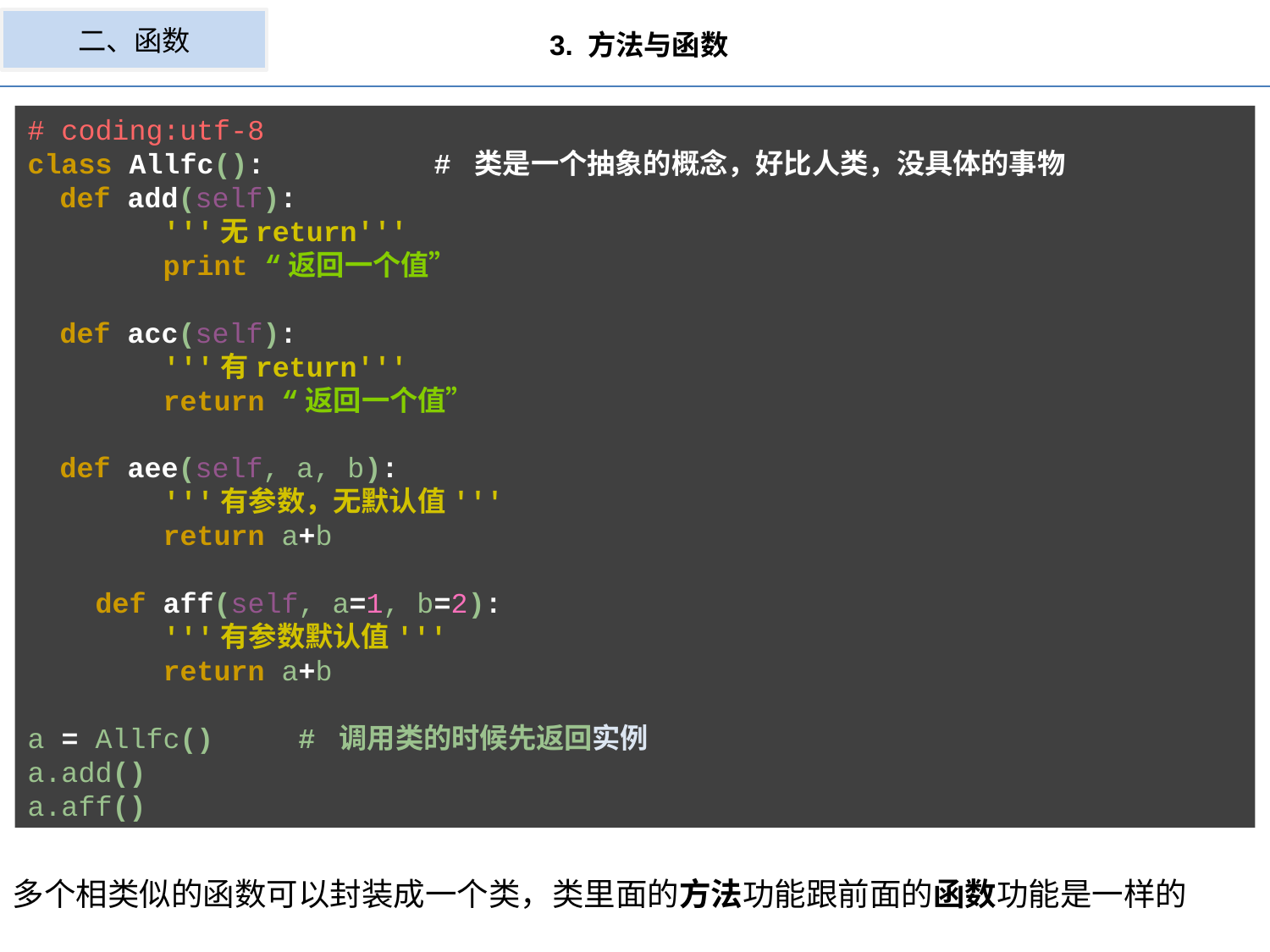

二、函数
3. 方法与函数
# coding:utf-8 class Allfc():          # 类是一个抽象的概念，好比人类，没具体的事物 def add(self): '''无return''' print “返回一个值” def acc(self): '''有return''' return “返回一个值” def aee(self, a, b): '''有参数，无默认值''' return a+b def aff(self, a=1, b=2): '''有参数默认值''' return a+b a = Allfc()     # 调用类的时候先返回实例 a.add() a.aff()
多个相类似的函数可以封装成一个类，类里面的方法功能跟前面的函数功能是一样的